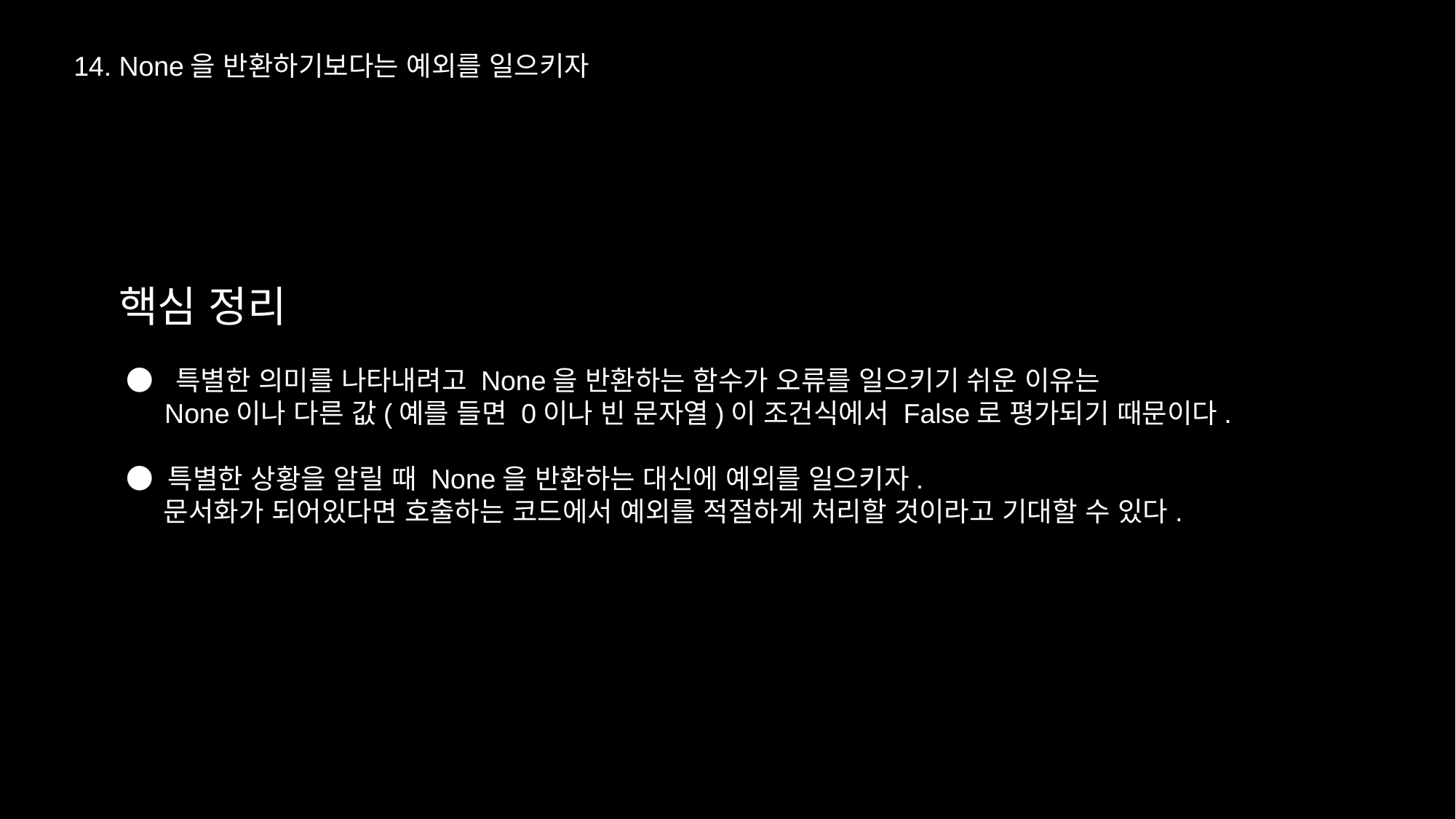

14. None을 반환하기보다는 예외를 일으키자
핵심 정리

 ●  특별한 의미를 나타내려고 None을 반환하는 함수가 오류를 일으키기 쉬운 이유는
      None이나 다른 값(예를 들면 0이나 빈 문자열)이 조건식에서 False로 평가되기 때문이다.

 ● 특별한 상황을 알릴 때 None을 반환하는 대신에 예외를 일으키자.
     문서화가 되어있다면 호출하는 코드에서 예외를 적절하게 처리할 것이라고 기대할 수 있다.